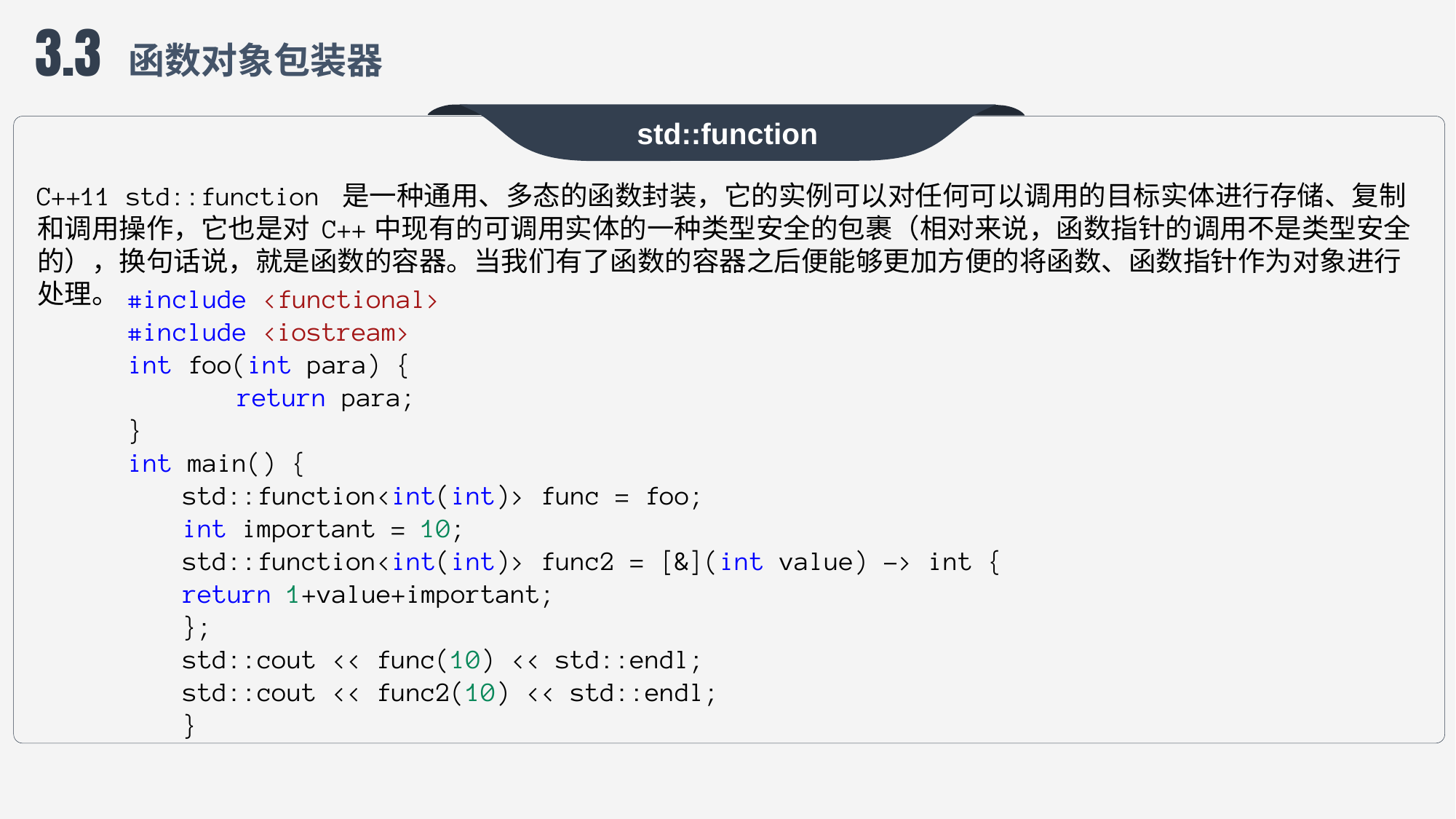

3.3
函数对象包装器

std::function

C++11 std::function 是一种通用、多态的函数封装，它的实例可以对任何可以调用的目标实体进行存储、复制和调用操作，它也是对 C++中现有的可调用实体的一种类型安全的包裹（相对来说，函数指针的调用不是类型安全的），换句话说，就是函数的容器。当我们有了函数的容器之后便能够更加方便的将函数、函数指针作为对象进行处理。
#include <functional>
#include <iostream>
int foo(int para) {
	return para;
}
int main() {
std::function<int(int)> func = foo;
int important = 10;
std::function<int(int)> func2 = [&](int value) -> int {
return 1+value+important;
};
std::cout << func(10) << std::endl;
std::cout << func2(10) << std::endl;
}